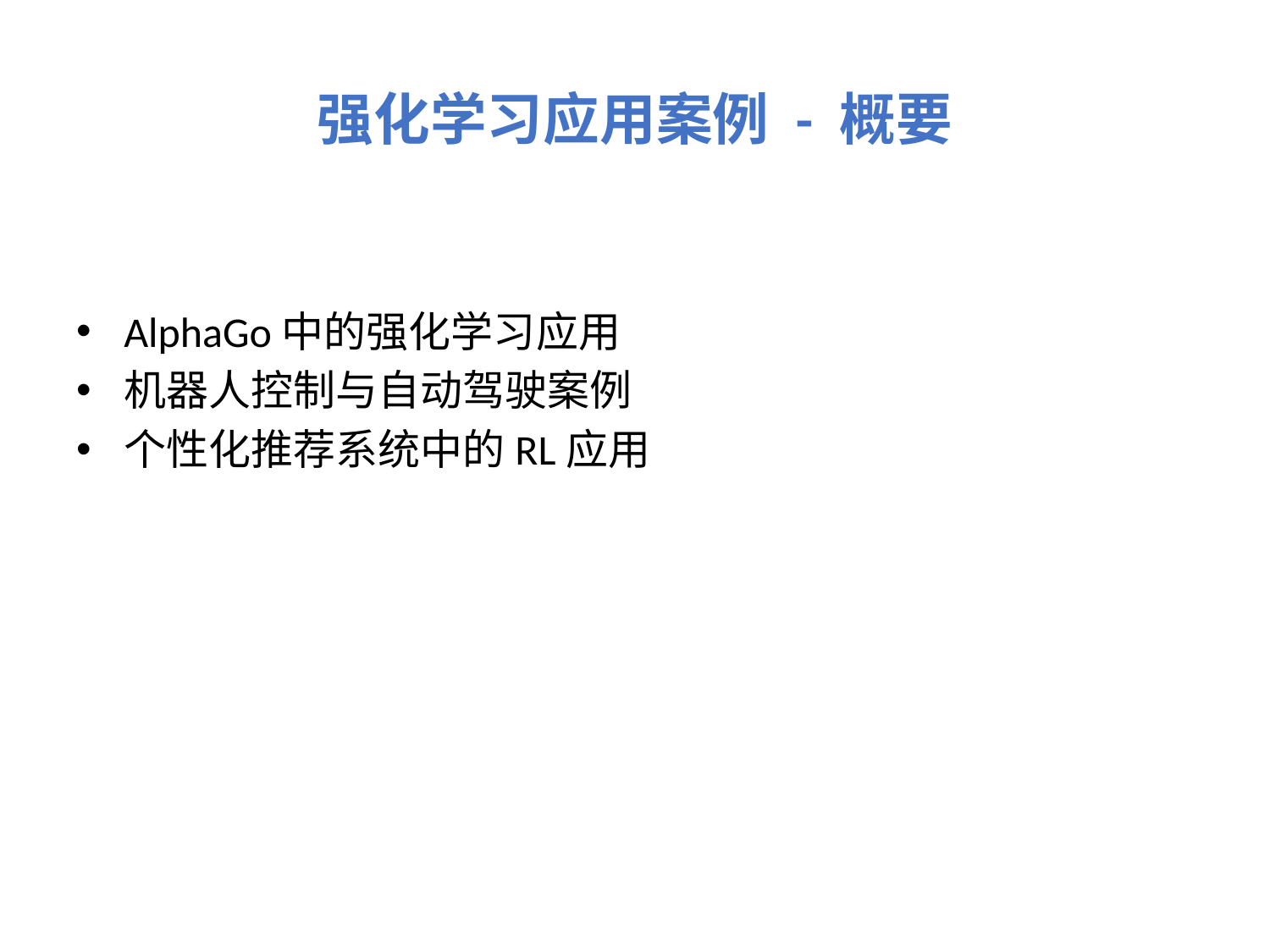

# 强化学习应用案例 - 概要

AlphaGo中的强化学习应用
机器人控制与自动驾驶案例
个性化推荐系统中的RL应用